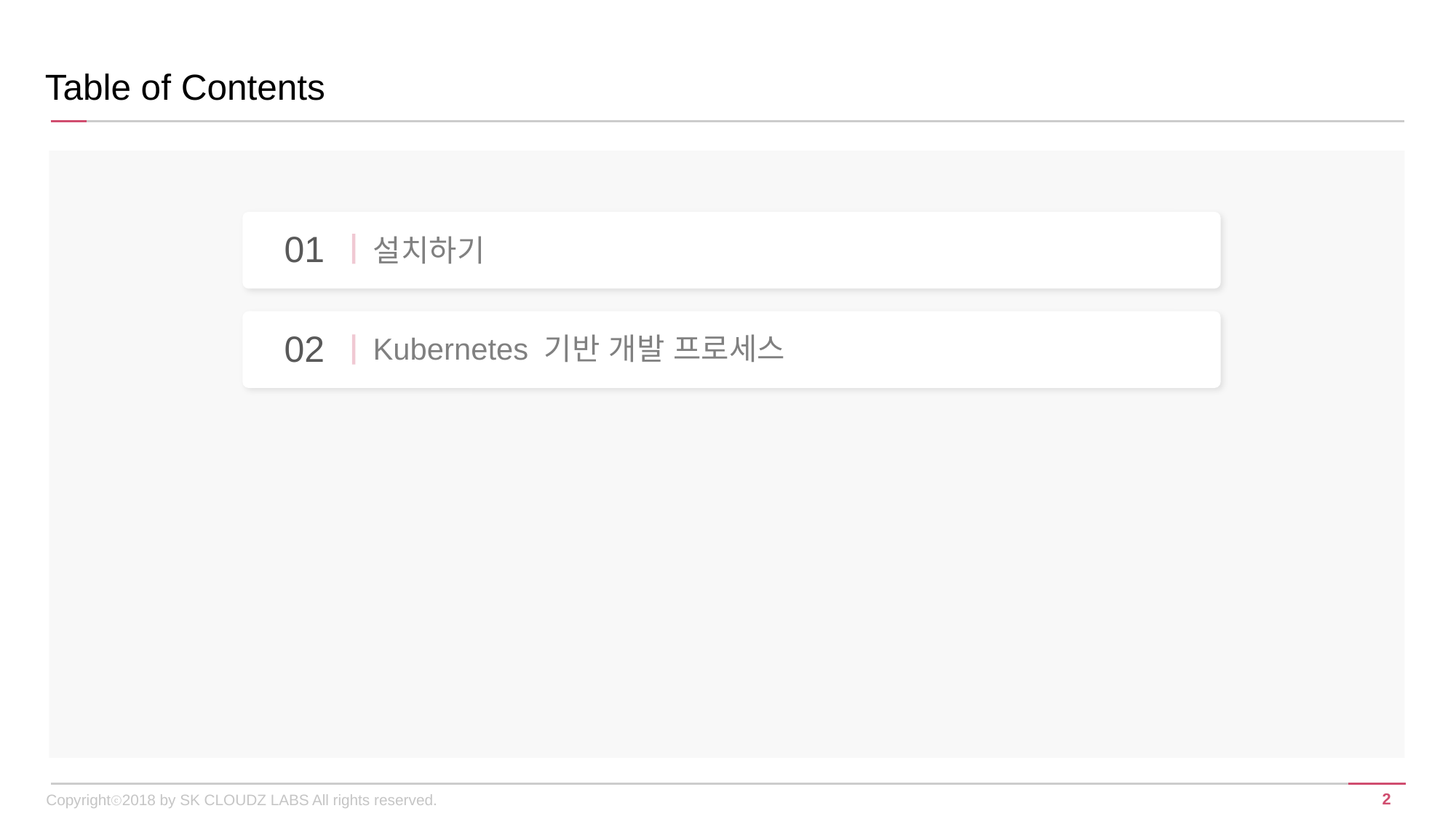

Table of Contents

01
설치하기
ㅇㅇㅇㅇ ㅇㅇㅇㄹ
02
Kubernetes 기반 개발 프로세스
Copyrightⓒ2018 by SK CLOUDZ LABS All rights reserved.